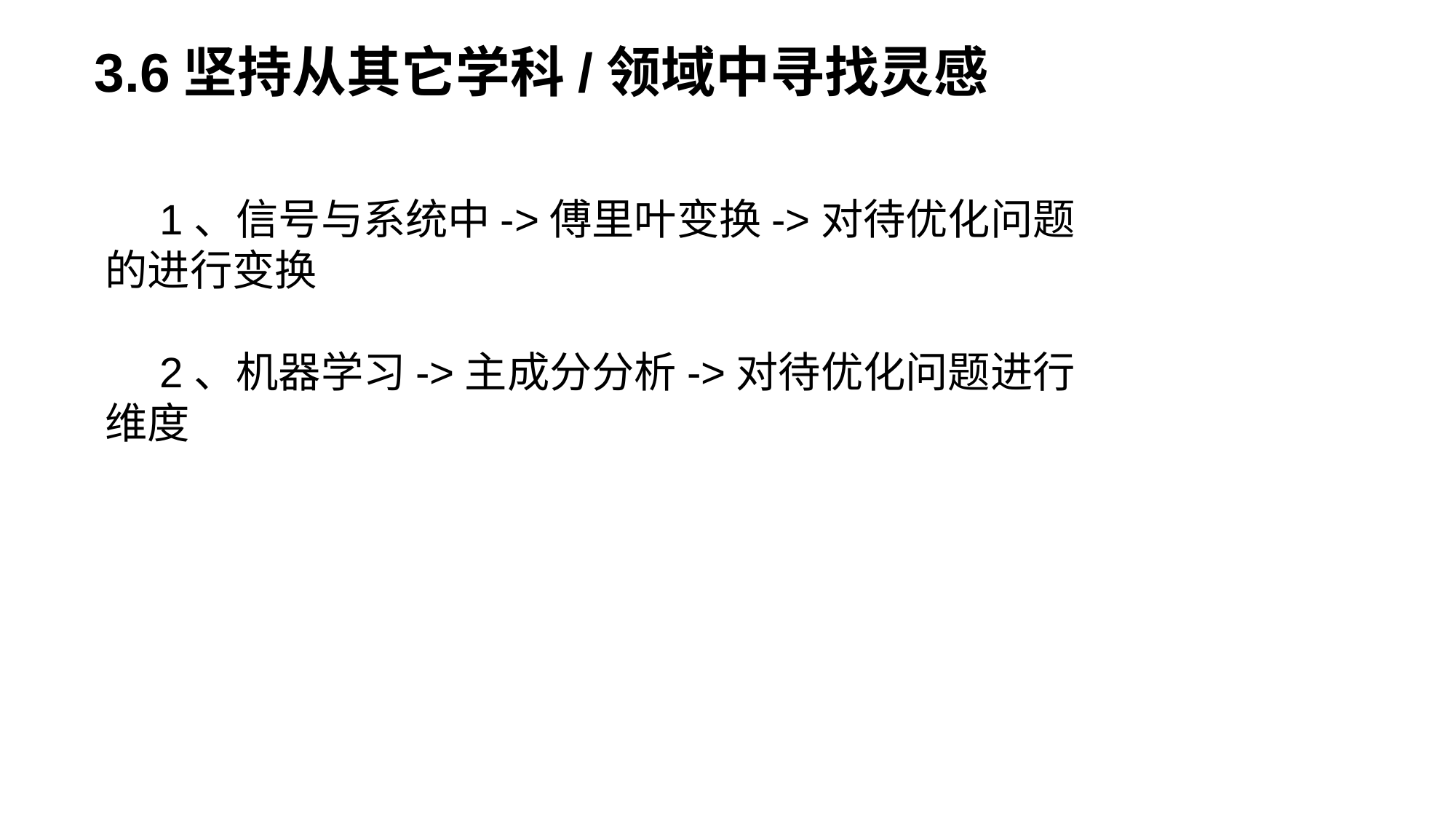

3.6坚持从其它学科/领域中寻找灵感
1、信号与系统中->傅里叶变换->对待优化问题的进行变换

2、机器学习->主成分分析->对待优化问题进行维度